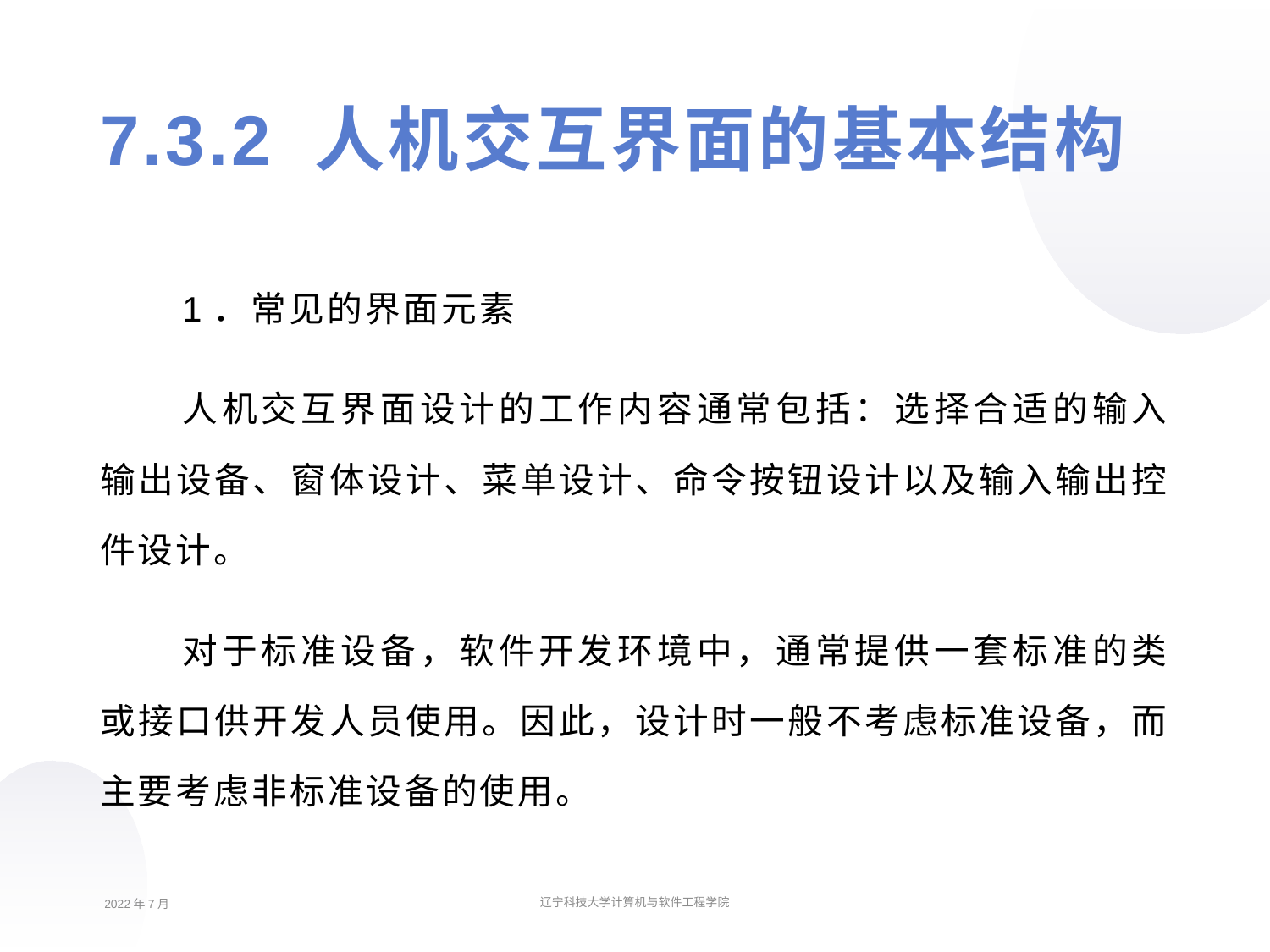

7.3.2 人机交互界面的基本结构
1．常见的界面元素
人机交互界面设计的工作内容通常包括：选择合适的输入输出设备、窗体设计、菜单设计、命令按钮设计以及输入输出控件设计。
对于标准设备，软件开发环境中，通常提供一套标准的类或接口供开发人员使用。因此，设计时一般不考虑标准设备，而主要考虑非标准设备的使用。

2022年7月
辽宁科技大学计算机与软件工程学院
57